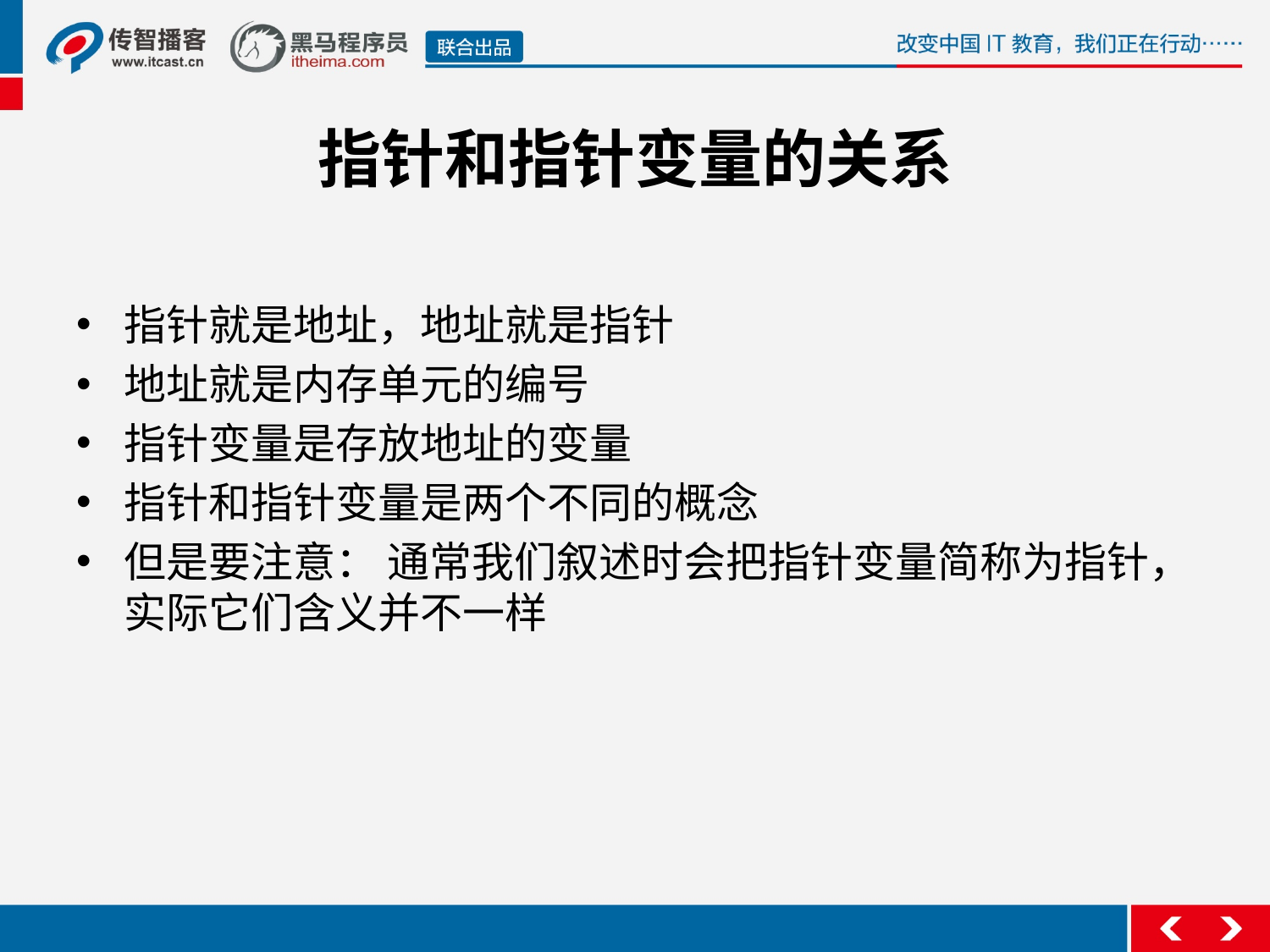

指针和指针变量的关系
指针就是地址，地址就是指针
地址就是内存单元的编号
指针变量是存放地址的变量
指针和指针变量是两个不同的概念
但是要注意： 通常我们叙述时会把指针变量简称为指针，实际它们含义并不一样